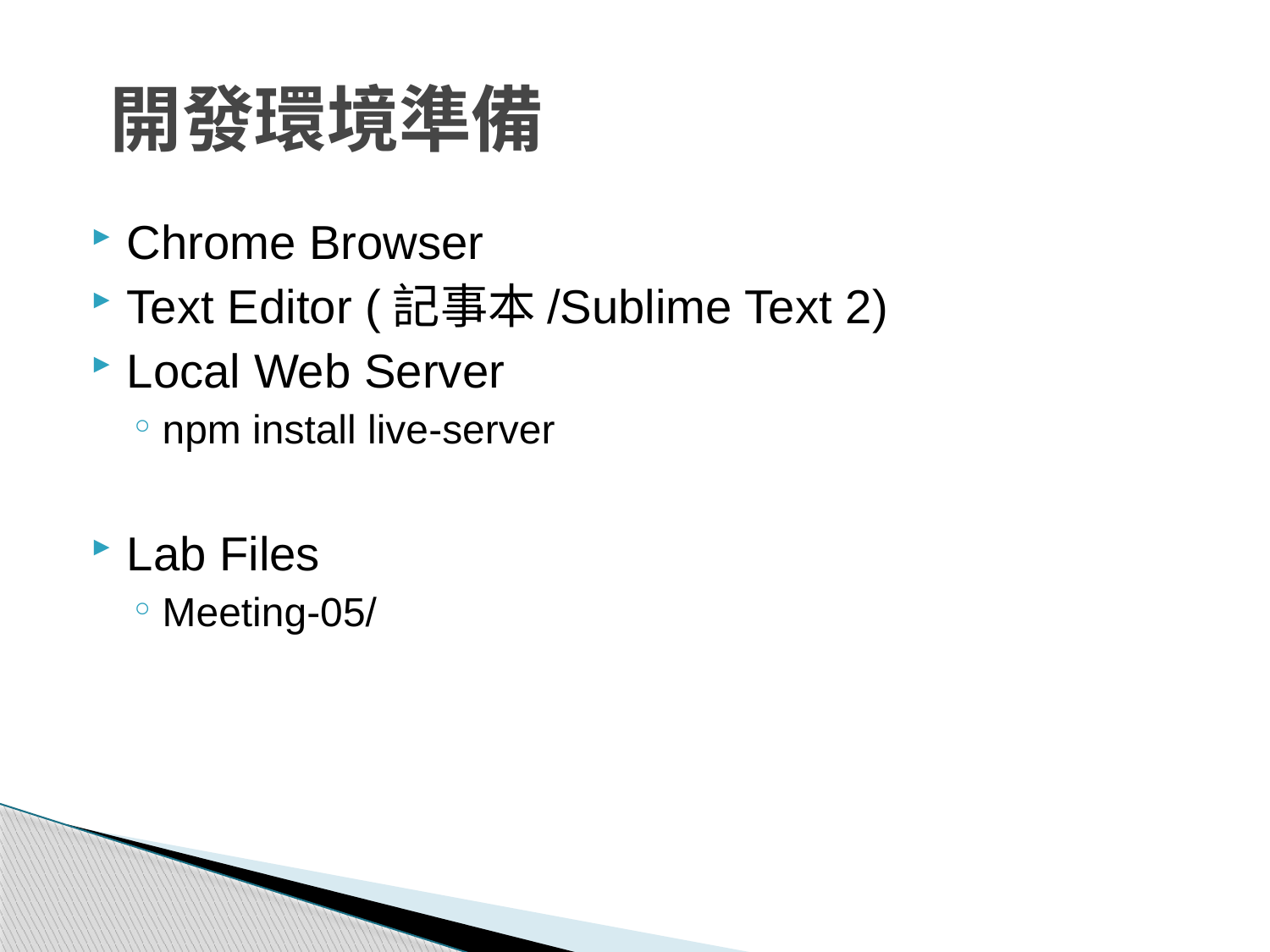

# 開發環境準備
Chrome Browser
Text Editor (記事本/Sublime Text 2)
Local Web Server
npm install live-server

Lab Files
Meeting-05/